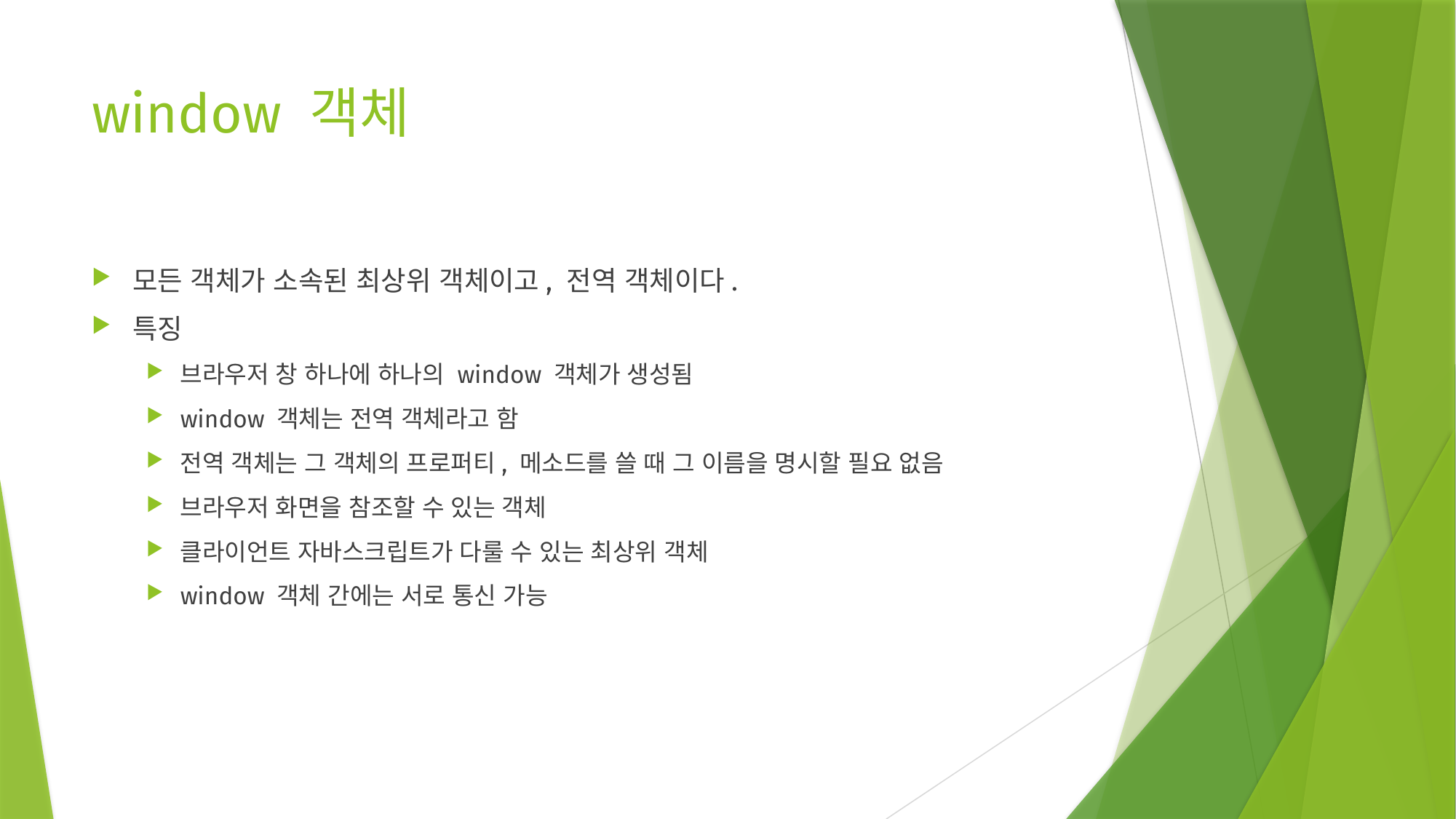

# window 객체
모든 객체가 소속된 최상위 객체이고, 전역 객체이다.
특징
브라우저 창 하나에 하나의 window 객체가 생성됨
window 객체는 전역 객체라고 함
전역 객체는 그 객체의 프로퍼티, 메소드를 쓸 때 그 이름을 명시할 필요 없음
브라우저 화면을 참조할 수 있는 객체
클라이언트 자바스크립트가 다룰 수 있는 최상위 객체
window 객체 간에는 서로 통신 가능